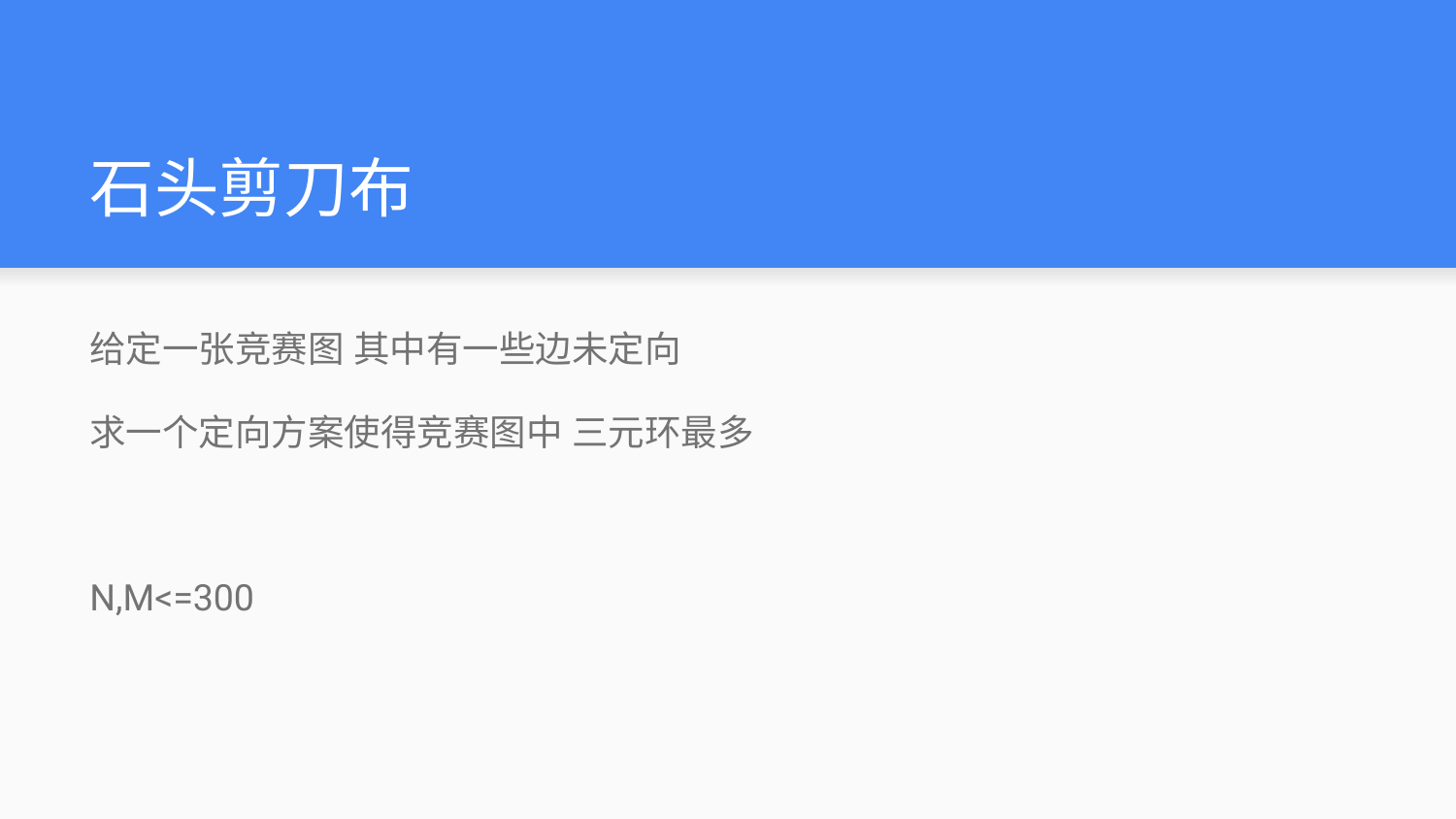

# 石头剪刀布
给定一张竞赛图 其中有一些边未定向
求一个定向方案使得竞赛图中 三元环最多

N,M<=300